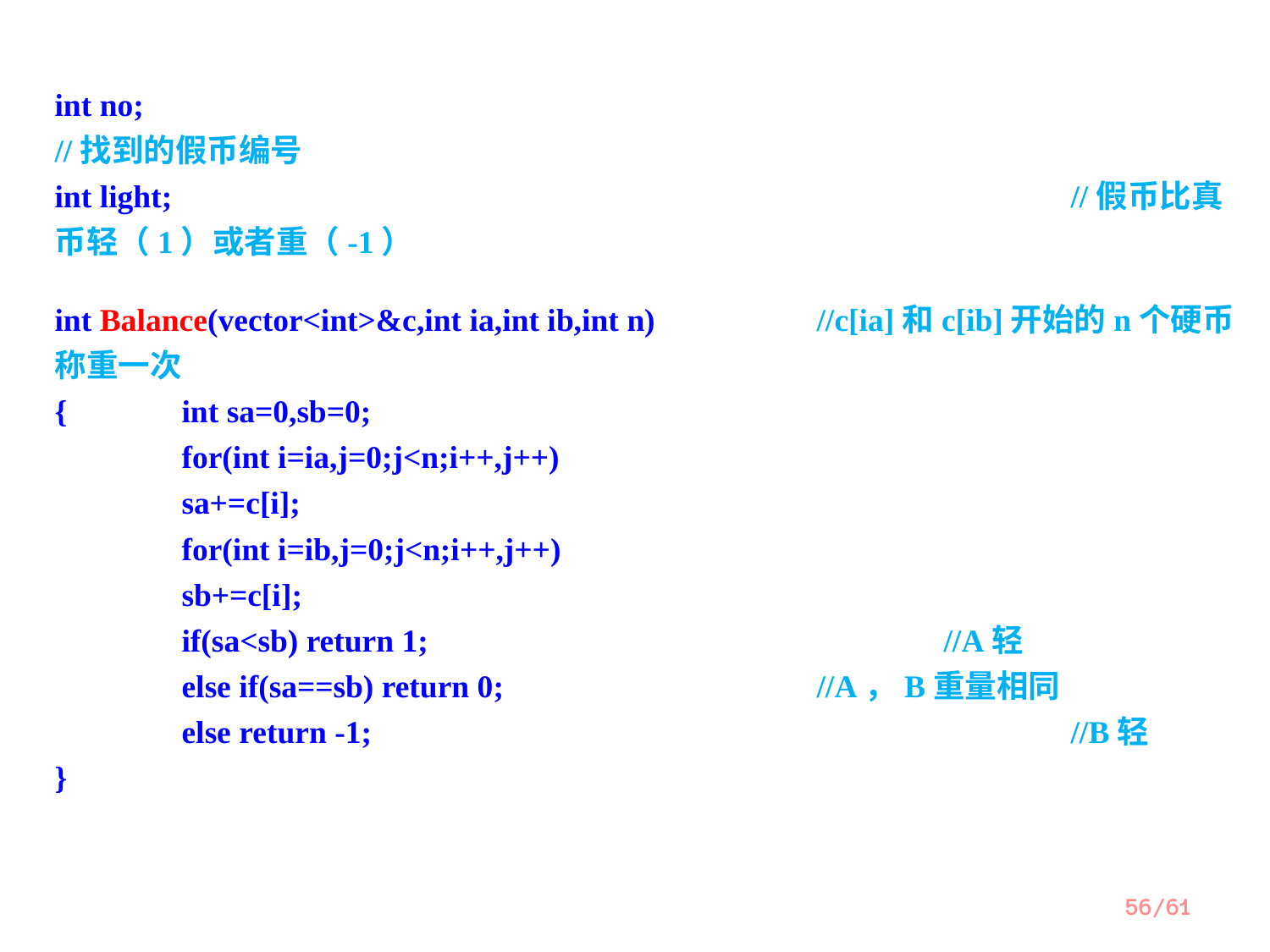

int no; 									//找到的假币编号
int light; 								//假币比真币轻（1）或者重（-1）
int Balance(vector<int>&c,int ia,int ib,int n)		//c[ia]和c[ib]开始的n个硬币称重一次
{    	int sa=0,sb=0;
     	for(int i=ia,j=0;j<n;i++,j++)
          	sa+=c[i];
     	for(int i=ib,j=0;j<n;i++,j++)
          	sb+=c[i];
     	if(sa<sb) return 1;					//A轻
     	else if(sa==sb) return 0;			//A，B重量相同
     	else return -1; 						//B轻
}
56/61